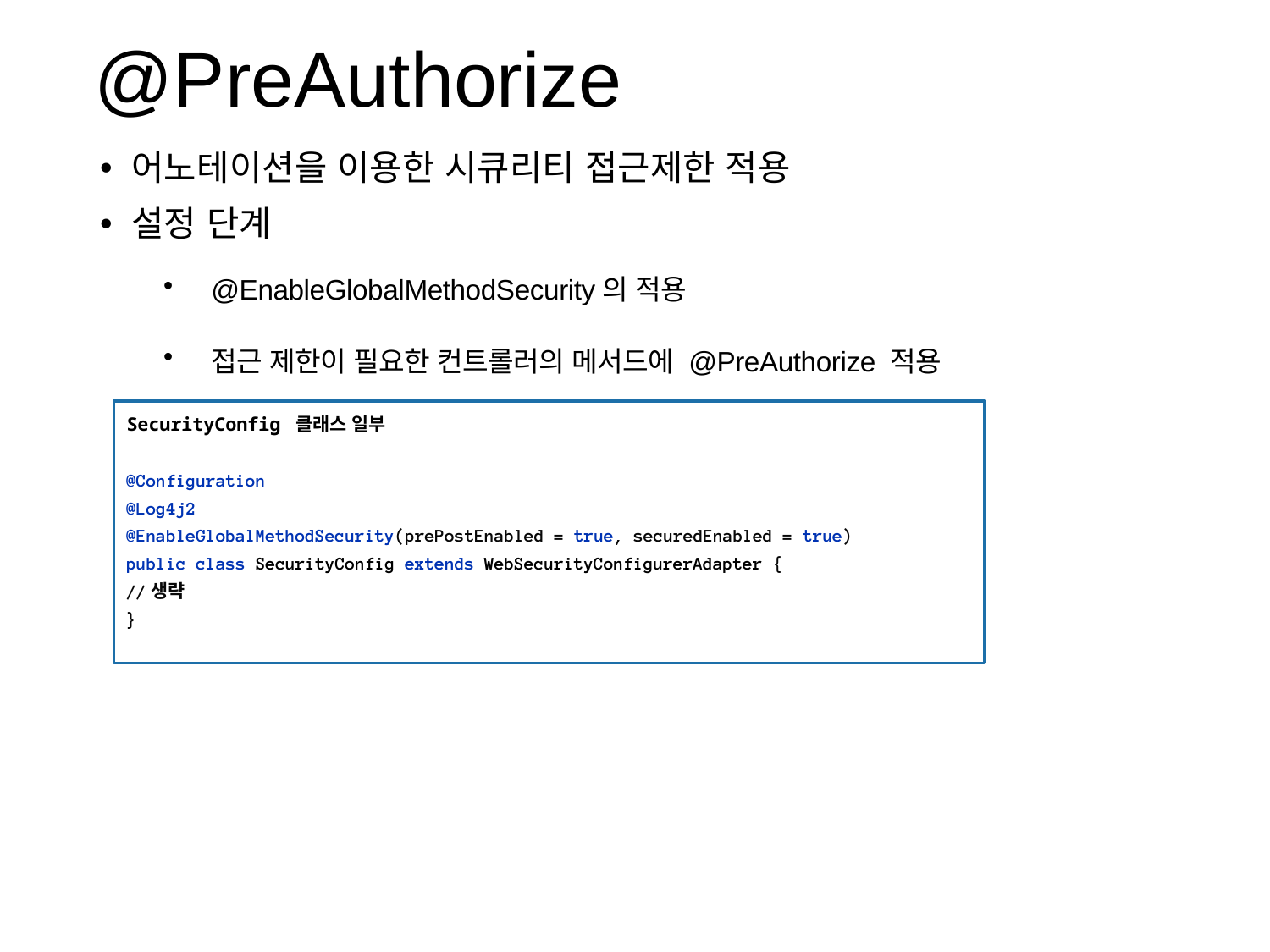

# @PreAuthorize
어노테이션을 이용한 시큐리티 접근제한 적용
설정 단계
@EnableGlobalMethodSecurity의 적용
접근 제한이 필요한 컨트롤러의 메서드에 @PreAuthorize 적용

SecurityConfig 클래스 일부
@Configuration
@Log4j2
@EnableGlobalMethodSecurity(prePostEnabled = true, securedEnabled = true)
public class SecurityConfig extends WebSecurityConfigurerAdapter {
//생략
}